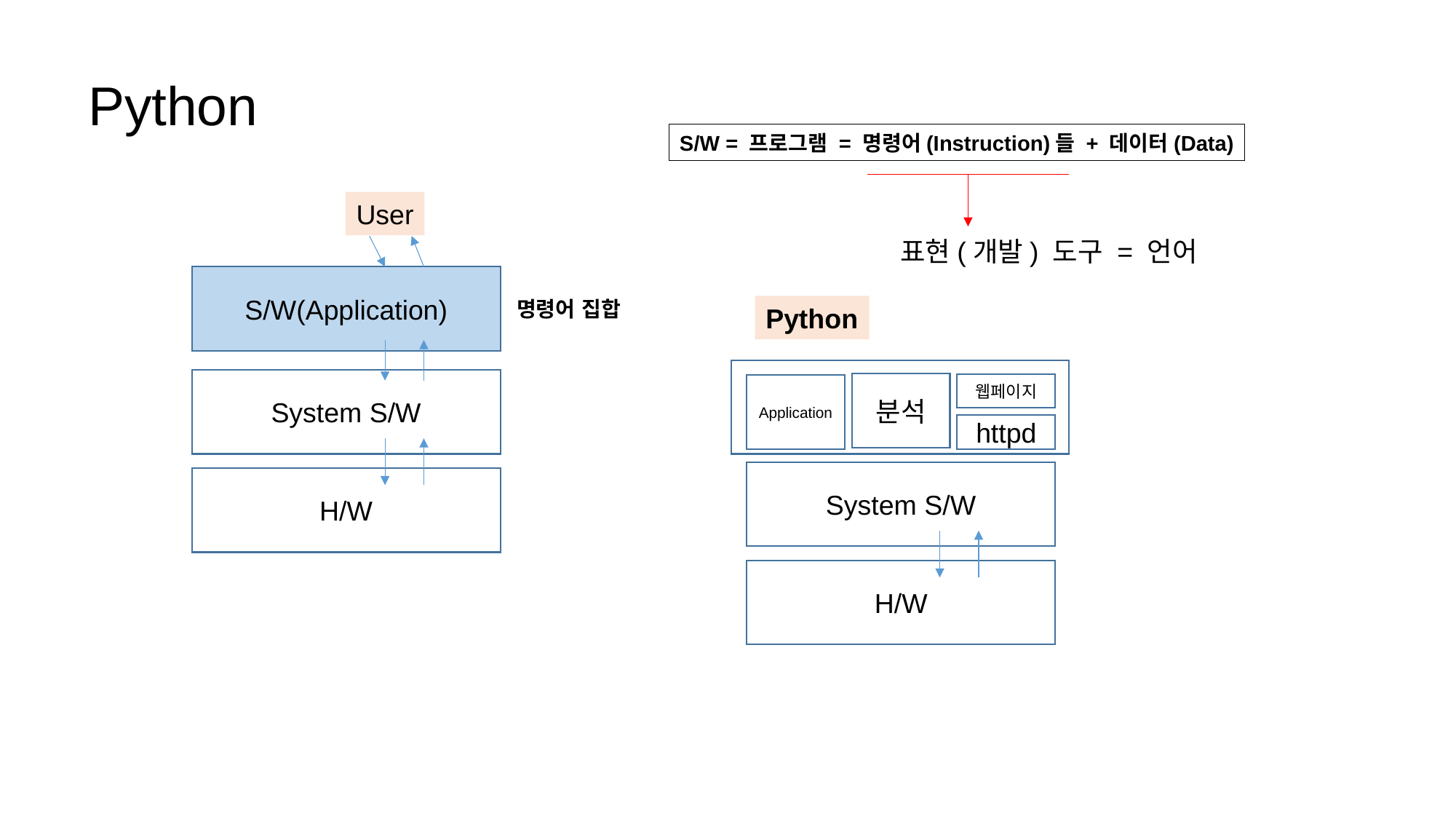

Python
S/W = 프로그램 = 명령어(Instruction)들 + 데이터(Data)
User
표현(개발) 도구 = 언어
S/W(Application)
명령어 집합
Python

System S/W
분석
웹페이지
Application
httpd
System S/W
H/W
H/W